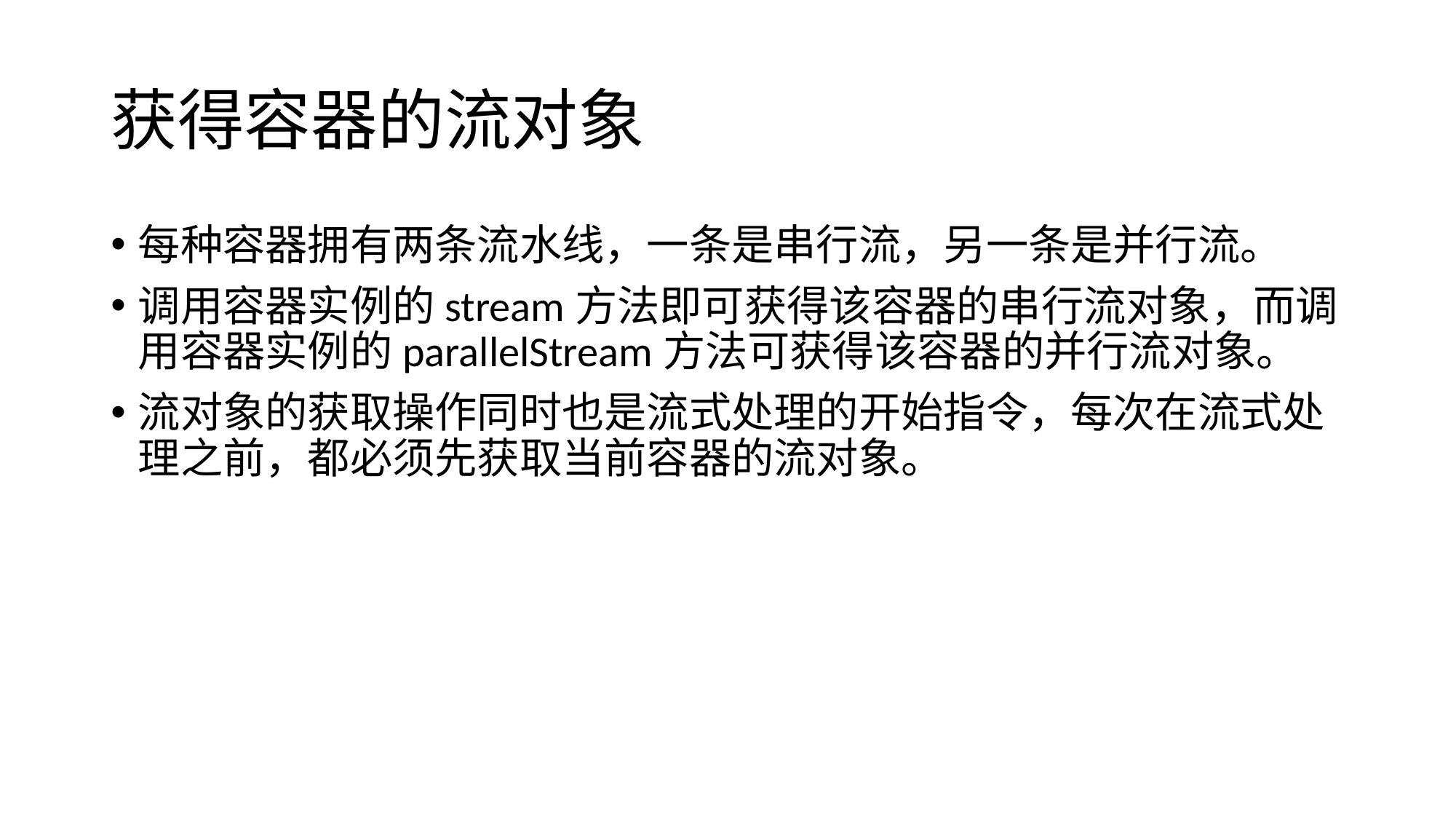

# 获得容器的流对象
每种容器拥有两条流水线，一条是串行流，另一条是并行流。
调用容器实例的stream方法即可获得该容器的串行流对象，而调用容器实例的parallelStream方法可获得该容器的并行流对象。
流对象的获取操作同时也是流式处理的开始指令，每次在流式处理之前，都必须先获取当前容器的流对象。